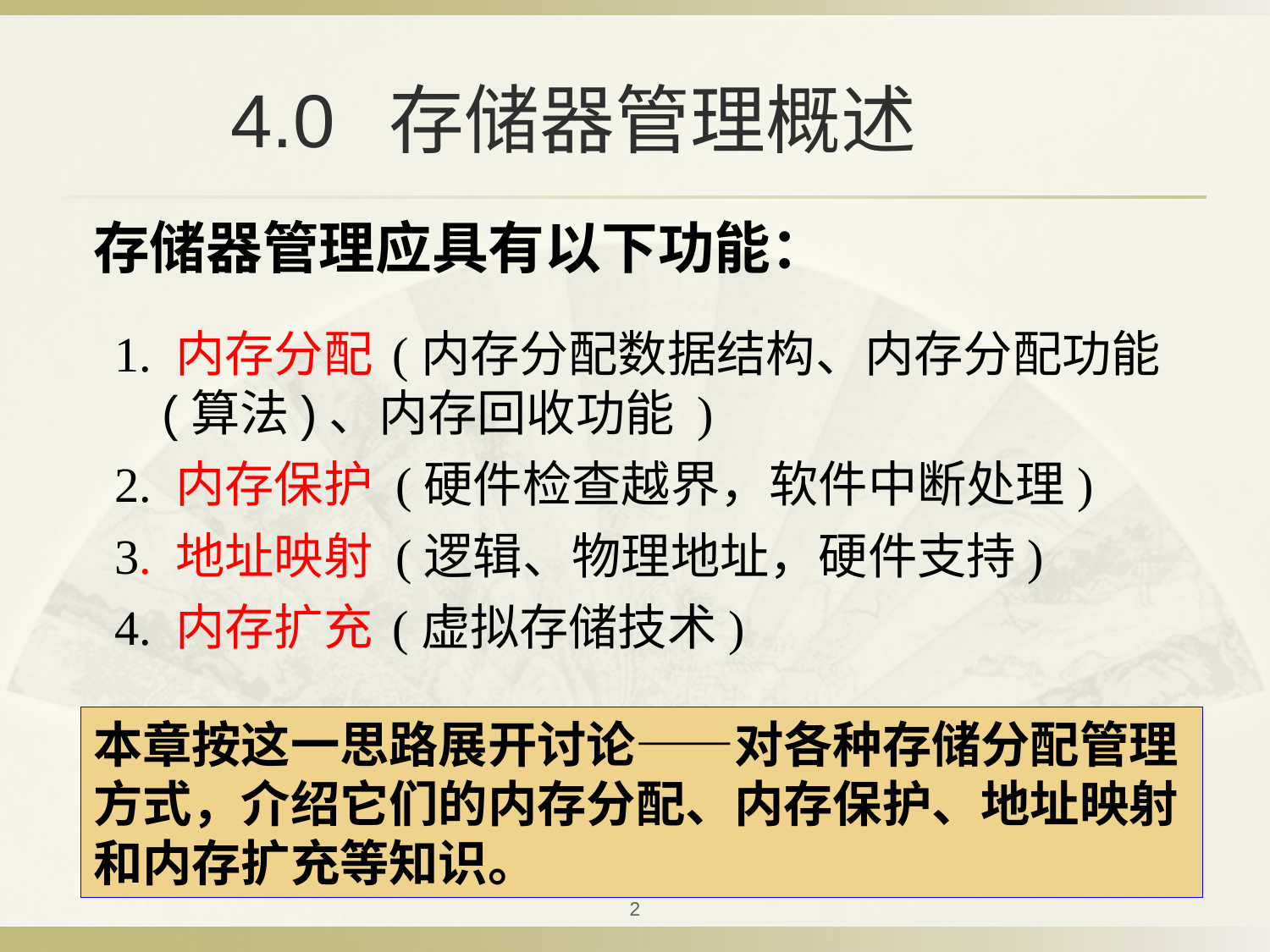

# 4.0  存储器管理概述
存储器管理应具有以下功能：
1. 内存分配 (内存分配数据结构、内存分配功能(算法)、内存回收功能 )
2. 内存保护 (硬件检查越界，软件中断处理)
3. 地址映射 (逻辑、物理地址，硬件支持)
4. 内存扩充 (虚拟存储技术)
本章按这一思路展开讨论——对各种存储分配管理方式，介绍它们的内存分配、内存保护、地址映射和内存扩充等知识。
2